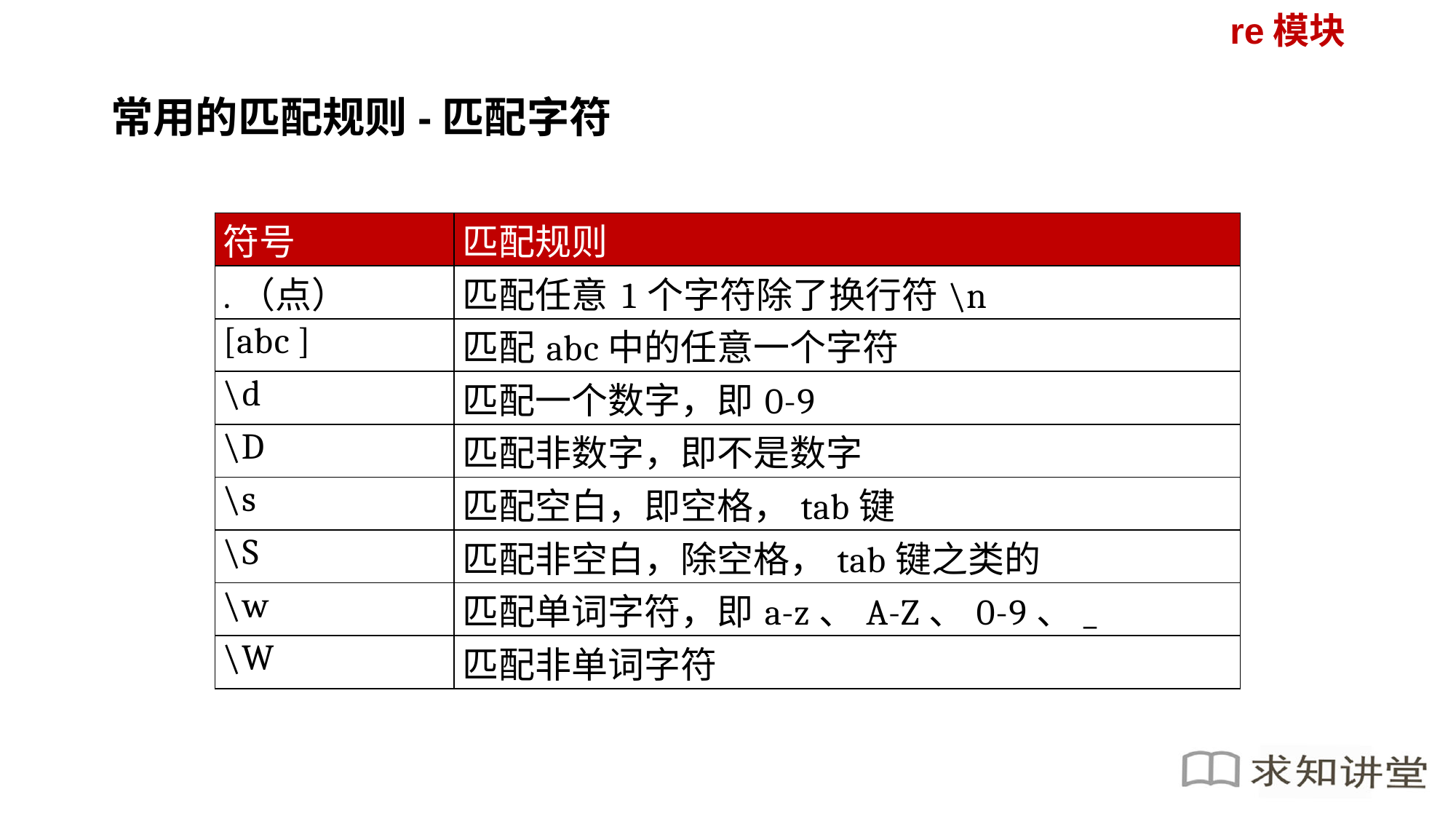

re模块
# 常用的匹配规则-匹配字符
| 符号 | 匹配规则 |
| --- | --- |
| .（点） | 匹配任意1个字符除了换行符\n |
| [abc ] | 匹配abc中的任意一个字符 |
| \d | 匹配一个数字，即0-9 |
| \D | 匹配非数字，即不是数字 |
| \s | 匹配空白，即空格，tab键 |
| \S | 匹配非空白，除空格，tab键之类的 |
| \w | 匹配单词字符，即a-z、A-Z、0-9、\_ |
| \W | 匹配非单词字符 |